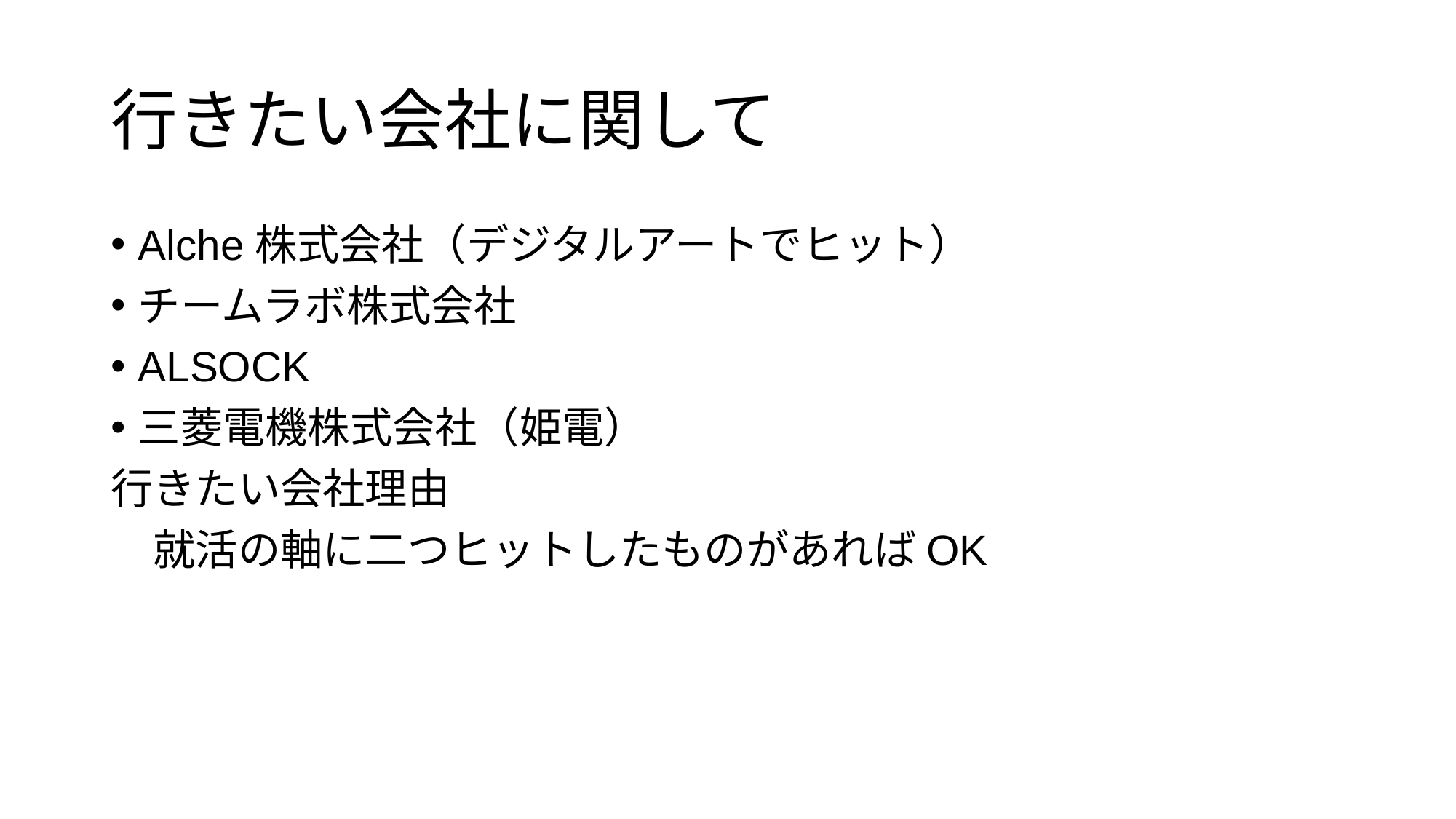

# 行きたい会社に関して
Alche株式会社（デジタルアートでヒット）
チームラボ株式会社
ALSOCK
三菱電機株式会社（姫電）
行きたい会社理由
　就活の軸に二つヒットしたものがあればOK